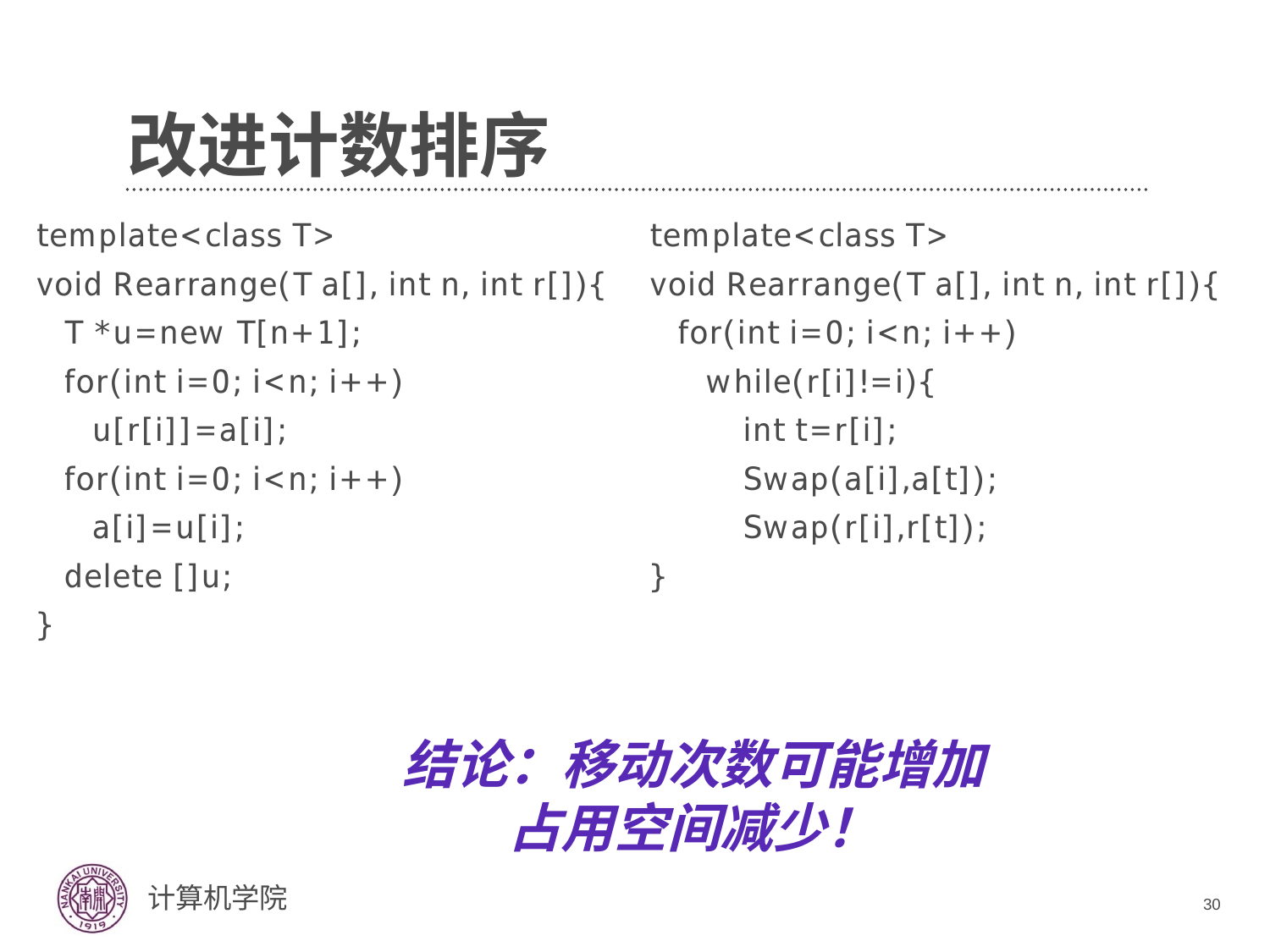

# 改进计数排序
template<class T>
void Rearrange(T a[], int n, int r[]){
   T *u=new T[n+1];
   for(int i=0; i<n; i++)
      u[r[i]]=a[i];
   for(int i=0; i<n; i++)
      a[i]=u[i];
   delete []u;
}

template<class T>
void Rearrange(T a[], int n, int r[]){
   for(int i=0; i<n; i++)
      while(r[i]!=i){
          int t=r[i];
          Swap(a[i],a[t]);
          Swap(r[i],r[t]);
}

结论：移动次数可能增加
占用空间减少！
30